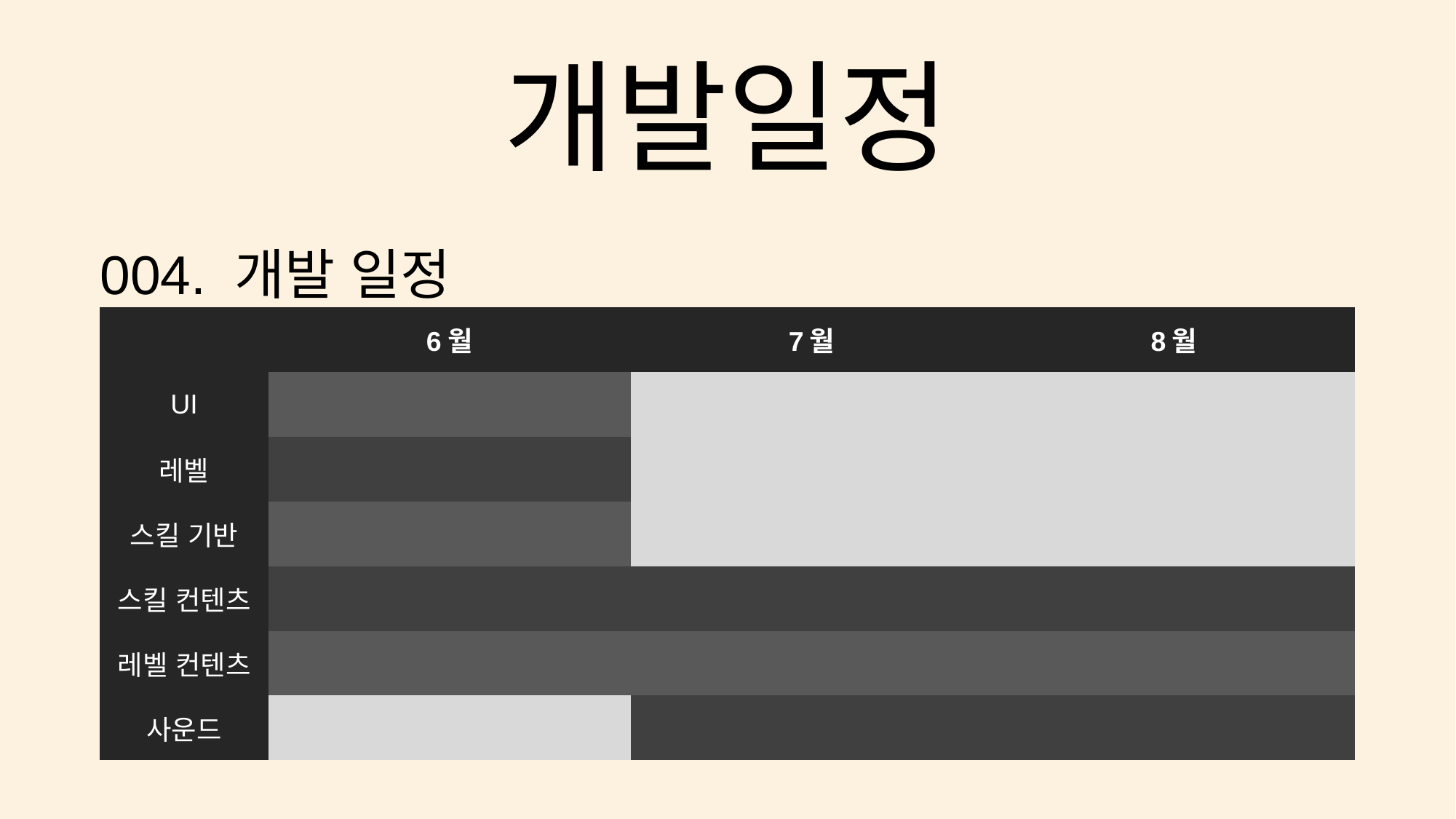

# 개발일정
004. 개발 일정

|  | 6월 | 7월 | 8월 |
| --- | --- | --- | --- |
| UI |  |  |  |
| 레벨 |  |  |  |
| 스킬 기반 |  |  |  |
| 스킬 컨텐츠 |  |  |  |
| 레벨 컨텐츠 |  |  |  |
| 사운드 |  |  |  |